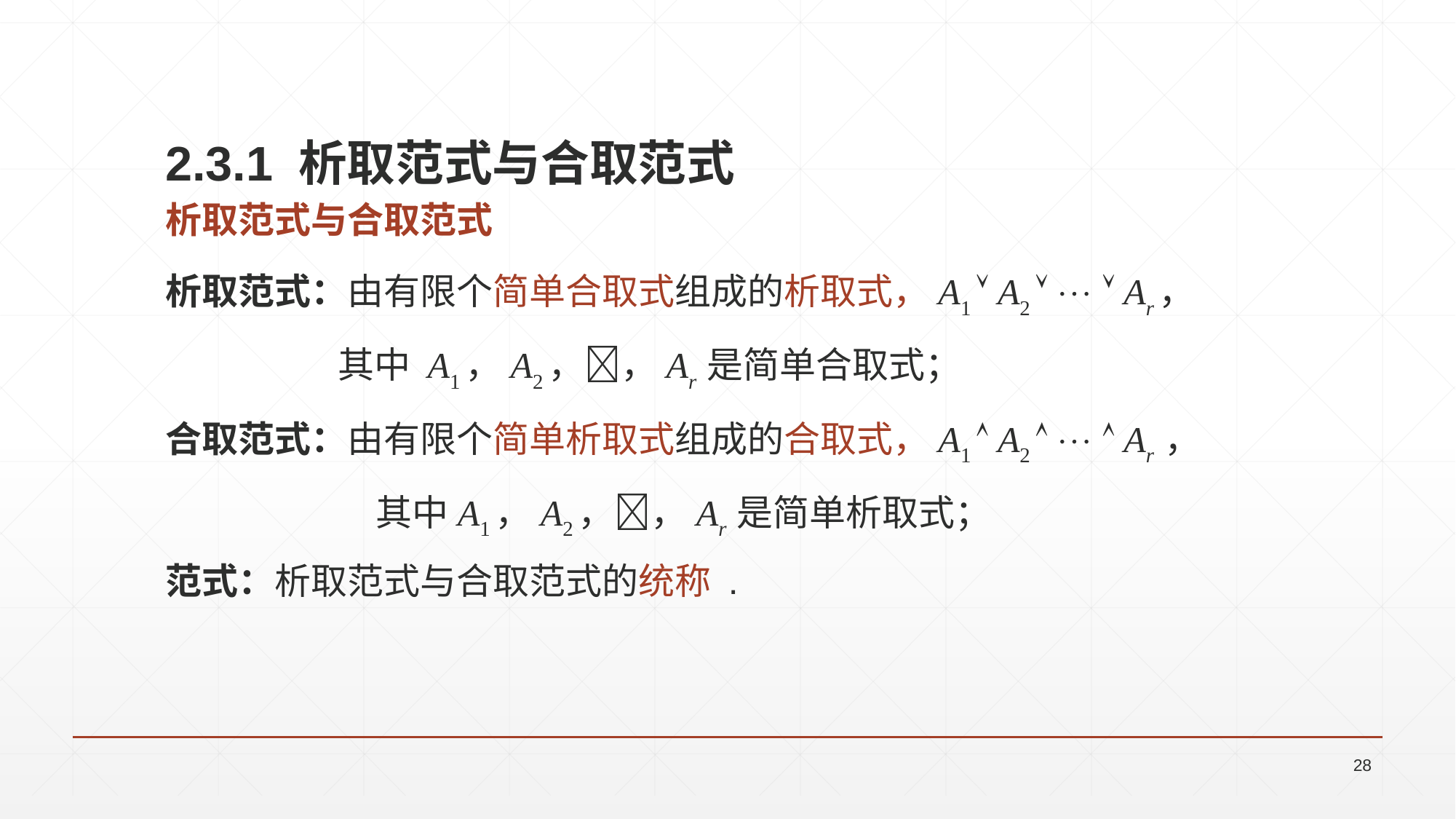

2.3.1 析取范式与合取范式
析取范式与合取范式
析取范式：由有限个简单合取式组成的析取式，A1 ∨ A2 ∨ … ∨ Ar，
                    其中 A1，A2，…，Ar 是简单合取式；
合取范式：由有限个简单析取式组成的合取式，A1 ∧ A2 ∧ … ∧ Ar ，
		        其中A1，A2，…，Ar 是简单析取式；
范式：析取范式与合取范式的统称 .
28